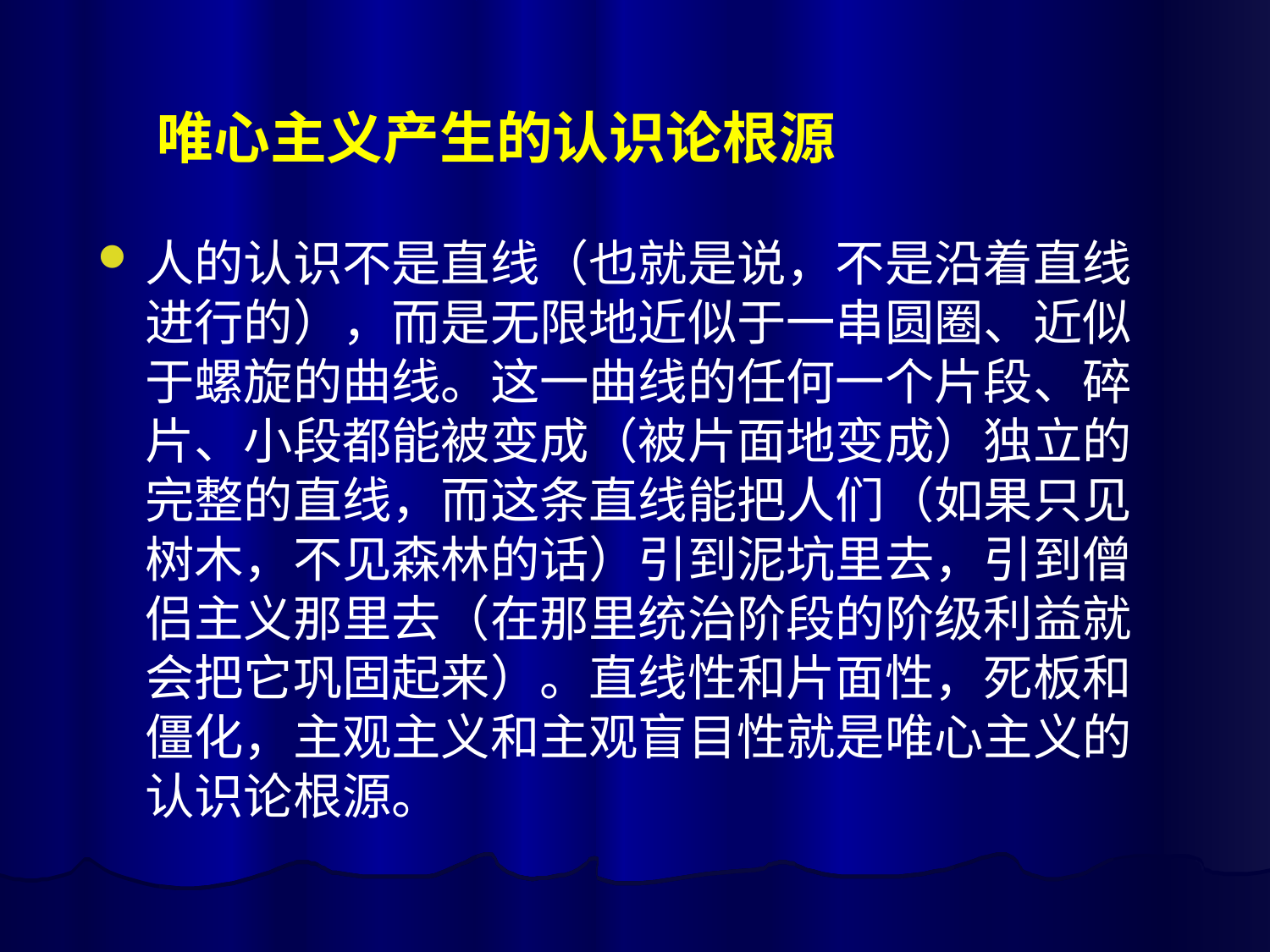

唯心主义产生的认识论根源
人的认识不是直线（也就是说，不是沿着直线进行的），而是无限地近似于一串圆圈、近似于螺旋的曲线。这一曲线的任何一个片段、碎片、小段都能被变成（被片面地变成）独立的完整的直线，而这条直线能把人们（如果只见树木，不见森林的话）引到泥坑里去，引到僧侣主义那里去（在那里统治阶段的阶级利益就会把它巩固起来）。直线性和片面性，死板和僵化，主观主义和主观盲目性就是唯心主义的认识论根源。